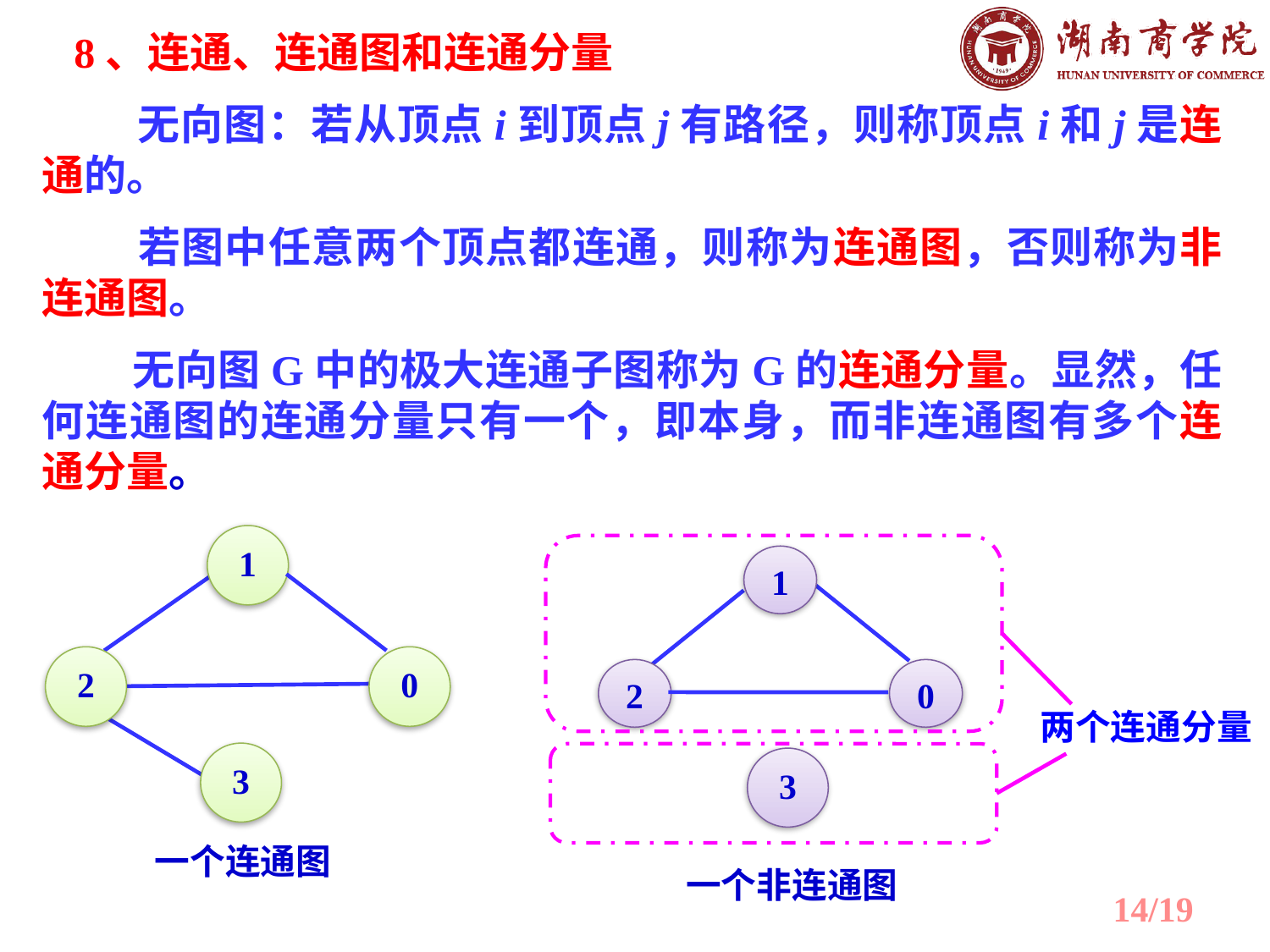

8、连通、连通图和连通分量
        无向图：若从顶点i到顶点j有路径，则称顶点i和j是连通的。
        若图中任意两个顶点都连通，则称为连通图，否则称为非连通图。
        无向图G中的极大连通子图称为G的连通分量。显然，任何连通图的连通分量只有一个，即本身，而非连通图有多个连通分量。
1

2
0

3
一个连通图

两个连通分量

1

2
0

3
一个非连通图
14/19